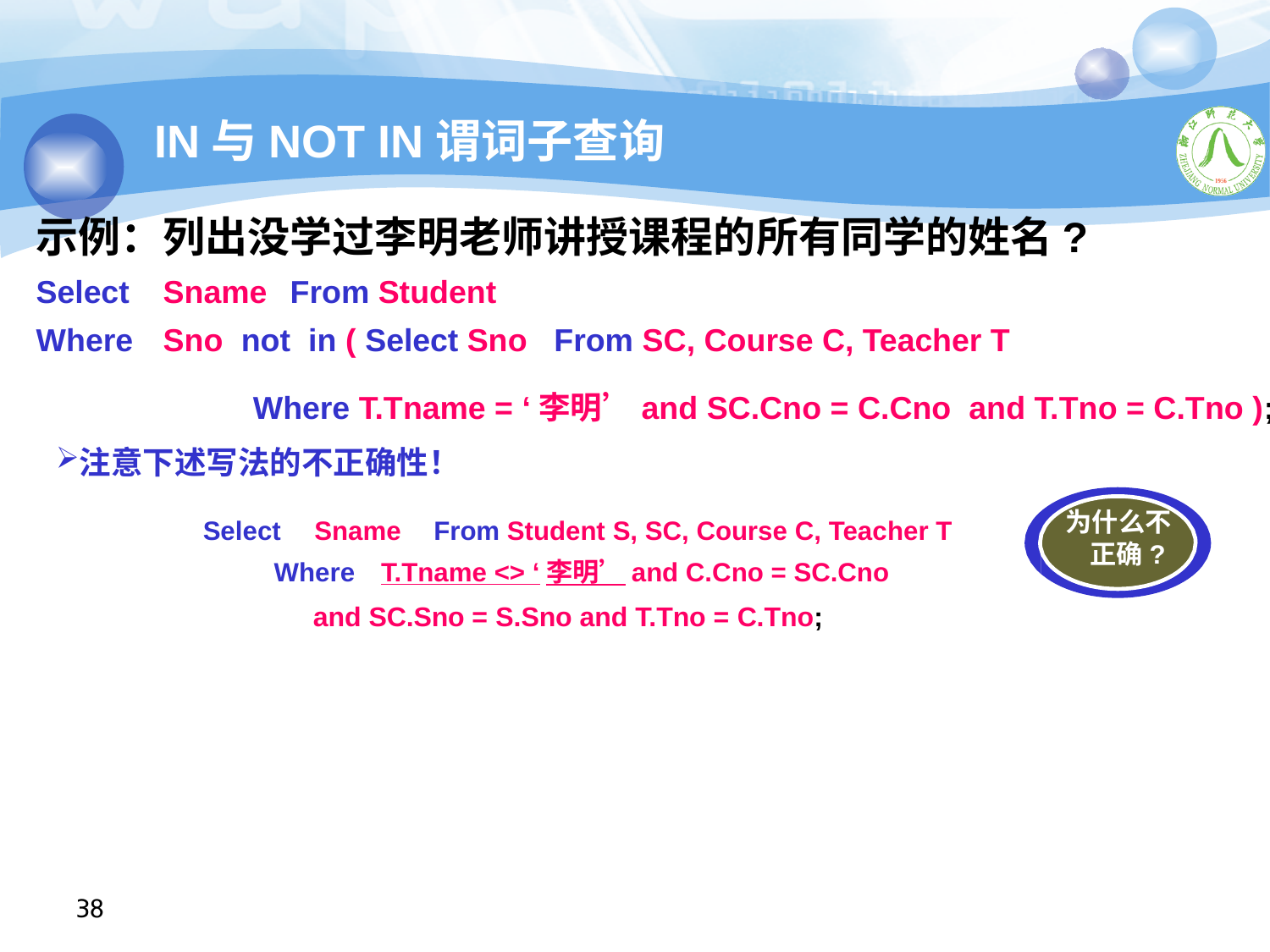

IN与NOT IN谓词子查询
示例：列出没学过李明老师讲授课程的所有同学的姓名?
Select	Sname	From Student
Where	Sno  not  in ( Select Sno   From SC, Course C, Teacher T
Where T.Tname = ‘李明’and SC.Cno = C.Cno  and T.Tno = C.Tno );
注意下述写法的不正确性！

为什么不 正确?
Select		Sname	From Student S, SC, Course C, Teacher T  Where	T.Tname <> ‘李明’	and C.Cno = SC.Cno
and SC.Sno = S.Sno and T.Tno = C.Tno;
38